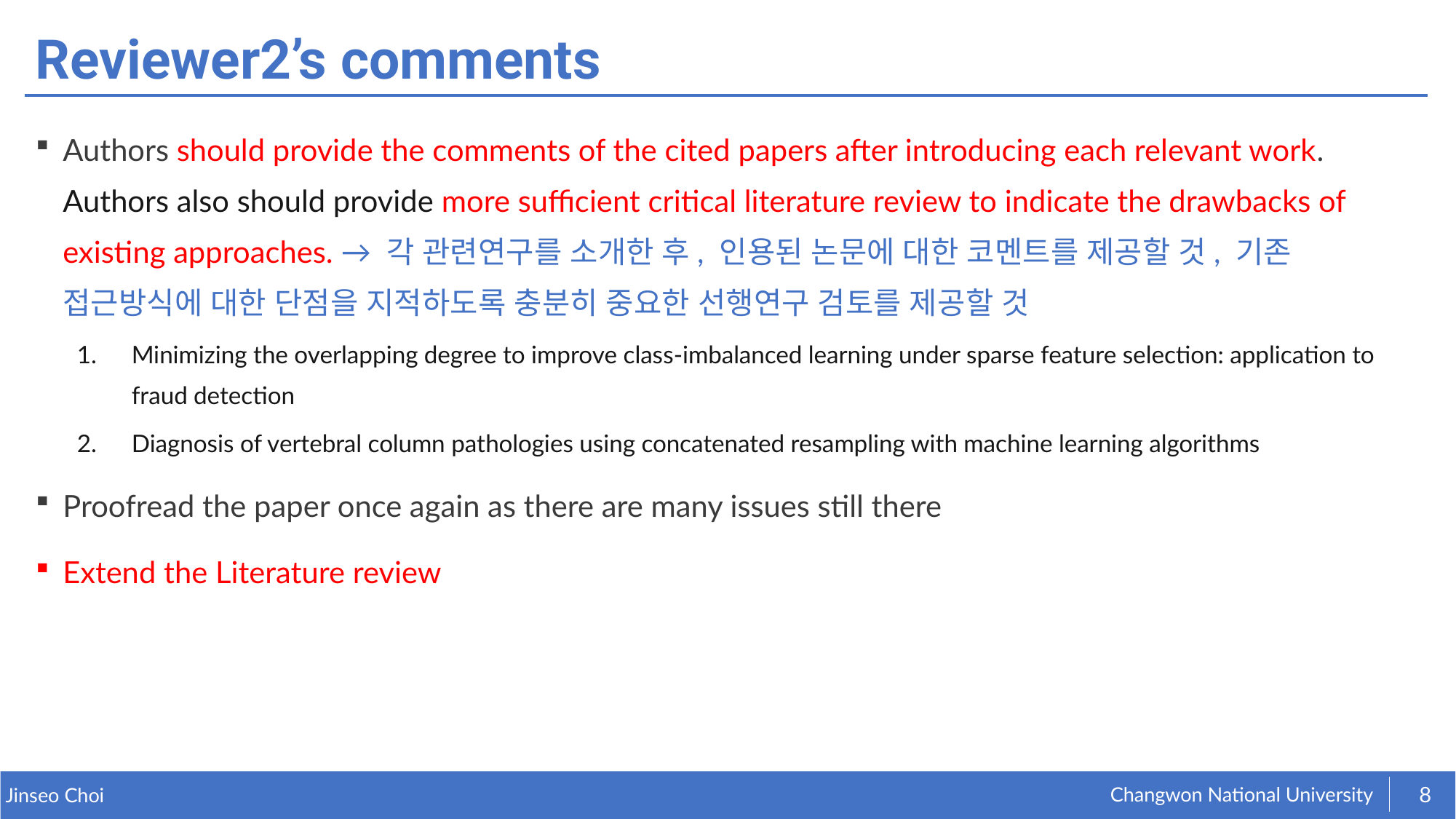

# Reviewer2’s comments
Authors should provide the comments of the cited papers after introducing each relevant work. Authors also should provide more sufficient critical literature review to indicate the drawbacks of existing approaches. → 각 관련연구를 소개한 후, 인용된 논문에 대한 코멘트를 제공할 것, 기존 접근방식에 대한 단점을 지적하도록 충분히 중요한 선행연구 검토를 제공할 것
Minimizing the overlapping degree to improve class-imbalanced learning under sparse feature selection: application to fraud detection
Diagnosis of vertebral column pathologies using concatenated resampling with machine learning algorithms
Proofread the paper once again as there are many issues still there
Extend the Literature review

8